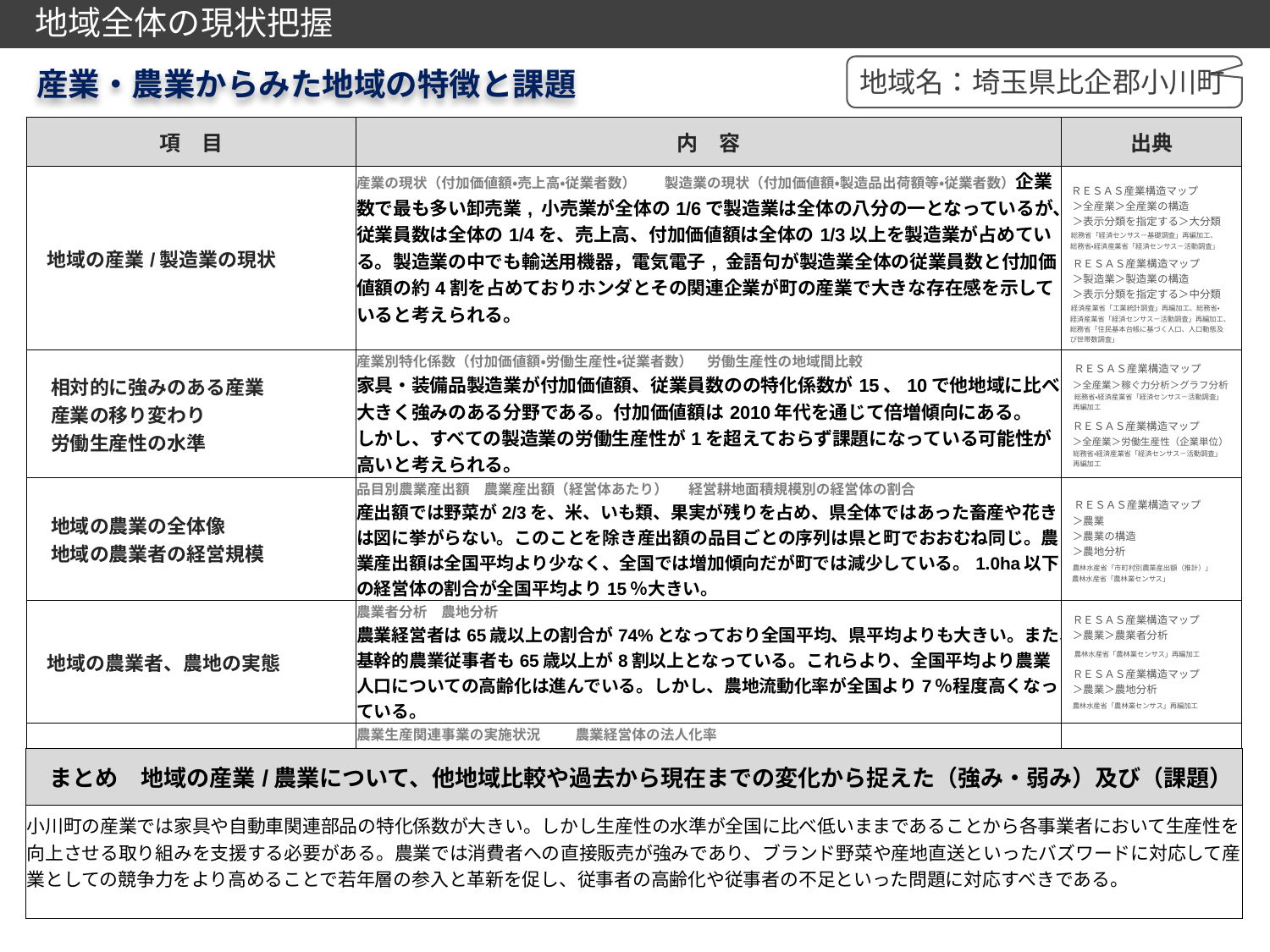

地域全体の現状把握

産業・農業からみた地域の特徴と課題
地域名：埼玉県比企郡小川町
| 項　目 | 内　容 | 出典 |
| --- | --- | --- |
| 地域の産業/製造業の現状 | 産業の現状（付加価値額・売上高・従業者数）　　製造業の現状（付加価値額・製造品出荷額等・従業者数）企業数で最も多い卸売業, 小売業が全体の1/6で製造業は全体の八分の一となっているが、従業員数は全体の1/4を、売上高、付加価値額は全体の1/3以上を製造業が占めている。製造業の中でも輸送用機器，電気電子, 金語句が製造業全体の従業員数と付加価値額の約4割を占めておりホンダとその関連企業が町の産業で大きな存在感を示していると考えられる。 | ＲＥＳＡＳ産業構造マップ 　＞全産業＞全産業の構造 　＞表示分類を指定する＞大分類 　総務省「経済センサス－基礎調査」再編加工、 　 総務省・経済産業省「経済センサス－活動調査」 　ＲＥＳＡＳ産業構造マップ 　＞製造業＞製造業の構造 　＞表示分類を指定する＞中分類 　経済産業省「工業統計調査」再編加工、総務省・ 経済産業省「経済センサス－活動調査」再編加工、 総務省「住民基本台帳に基づく人口、人口動態及 び世帯数調査」 |
| 相対的に強みのある産業 産業の移り変わり 労働生産性の水準 | 産業別特化係数（付加価値額・労働生産性・従業者数）　労働生産性の地域間比較 家具・装備品製造業が付加価値額、従業員数のの特化係数が15、10で他地域に比べ大きく強みのある分野である。付加価値額は2010年代を通じて倍増傾向にある。 しかし、すべての製造業の労働生産性が1を超えておらず課題になっている可能性が高いと考えられる。 | ＲＥＳＡＳ産業構造マップ 　＞全産業＞稼ぐ力分析＞グラフ分析 総務省・経済産業省「経済センサス－活動調査」 再編加工 　ＲＥＳＡＳ産業構造マップ 　＞全産業＞労働生産性（企業単位） 総務省・経済産業省「経済センサス－活動調査」 再編加工 |
| 地域の農業の全体像 地域の農業者の経営規模 | 品目別農業産出額　農業産出額（経営体あたり） 　 経営耕地面積規模別の経営体の割合 産出額では野菜が2/3を、米、いも類、果実が残りを占め、県全体ではあった畜産や花きは図に挙がらない。このことを除き産出額の品目ごとの序列は県と町でおおむね同じ。農業産出額は全国平均より少なく、全国では増加傾向だが町では減少している。1.0ha以下の経営体の割合が全国平均より15％大きい。 | ＲＥＳＡＳ産業構造マップ 　＞農業 　＞農業の構造 　＞農地分析 　農林水産省「市町村別農業産出額（推計）」 　 農林水産省「農林業センサス」 |
| 地域の農業者、農地の実態 | 農業者分析　農地分析 農業経営者は65歳以上の割合が74%となっており全国平均、県平均よりも大きい。また、基幹的農業従事者も65歳以上が8割以上となっている。これらより、全国平均より農業人口についての高齢化は進んでいる。しかし、農地流動化率が全国より7％程度高くなっている。 | ＲＥＳＡＳ産業構造マップ 　＞農業＞農業者分析 　農林水産省「農林業センサス」再編加工 　ＲＥＳＡＳ産業構造マップ 　＞農業＞農地分析　 　農林水産省「農林業センサス」再編加工 |
| 六次産業化の取組み | 農業生産関連事業の実施状況 　　農業経営体の法人化率 農業経営体の法人化率は埼玉県平均ほぼ同等で全国平均より1ポイント低い。農業生産関連事業のうち直接販売が2015まで大多数であったが、2020年には小売業がその半数ほど存在し直接販売はほぼ半減した。出荷先の割合は埼玉県平均と同様に、消費者への直接販売が大きく全国平均のおよそ2倍になっている。 | ＲＥＳＡＳ産業構造マップ 　＞農業 　＞農業者分析 　農林水産省「農林業センサス」再編加工 |
| まとめ　地域の産業/農業について、他地域比較や過去から現在までの変化から捉えた（強み・弱み）及び（課題） |
| --- |
| 小川町の産業では家具や自動車関連部品の特化係数が大きい。しかし生産性の水準が全国に比べ低いままであることから各事業者において生産性を向上させる取り組みを支援する必要がある。農業では消費者への直接販売が強みであり、ブランド野菜や産地直送といったバズワードに対応して産業としての競争力をより高めることで若年層の参入と革新を促し、従事者の高齢化や従事者の不足といった問題に対応すべきである。 |